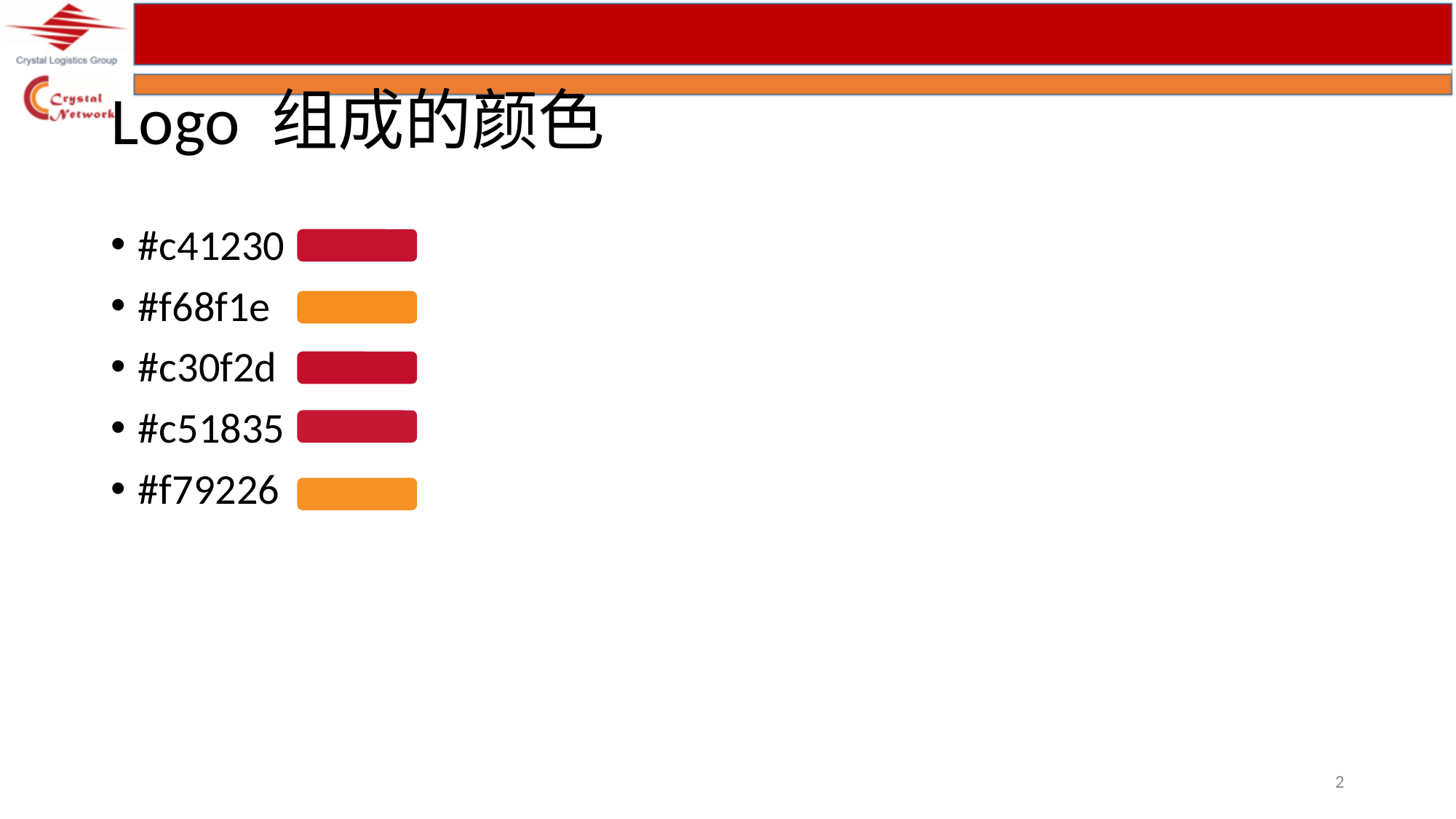

# Logo 组成的颜色
#c41230
#f68f1e
#c30f2d
#c51835
#f79226

2